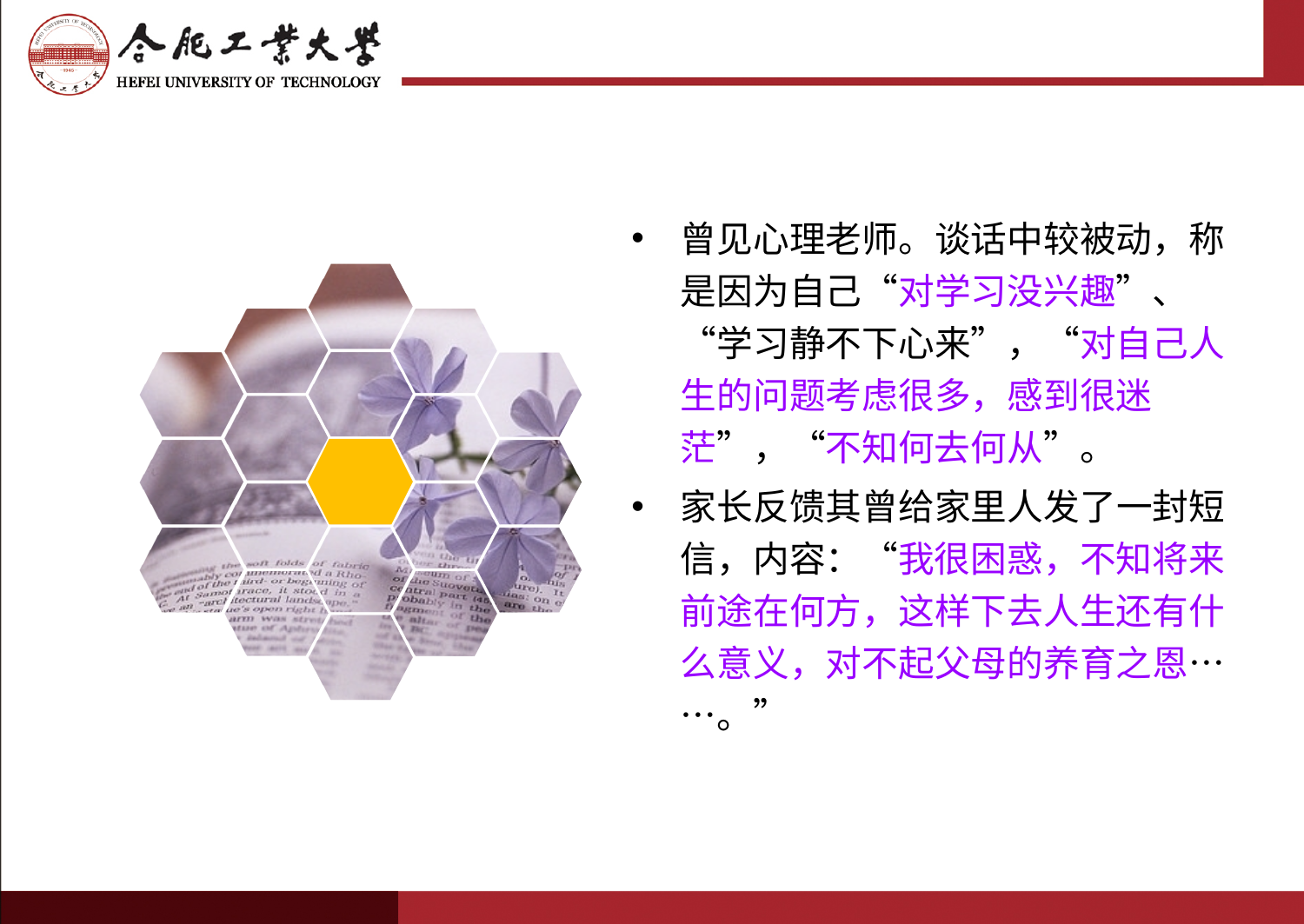

曾见心理老师。谈话中较被动，称是因为自己“对学习没兴趣”、“学习静不下心来”，“对自己人生的问题考虑很多，感到很迷茫”，“不知何去何从”。
家长反馈其曾给家里人发了一封短信，内容：“我很困惑，不知将来前途在何方，这样下去人生还有什么意义，对不起父母的养育之恩……。”